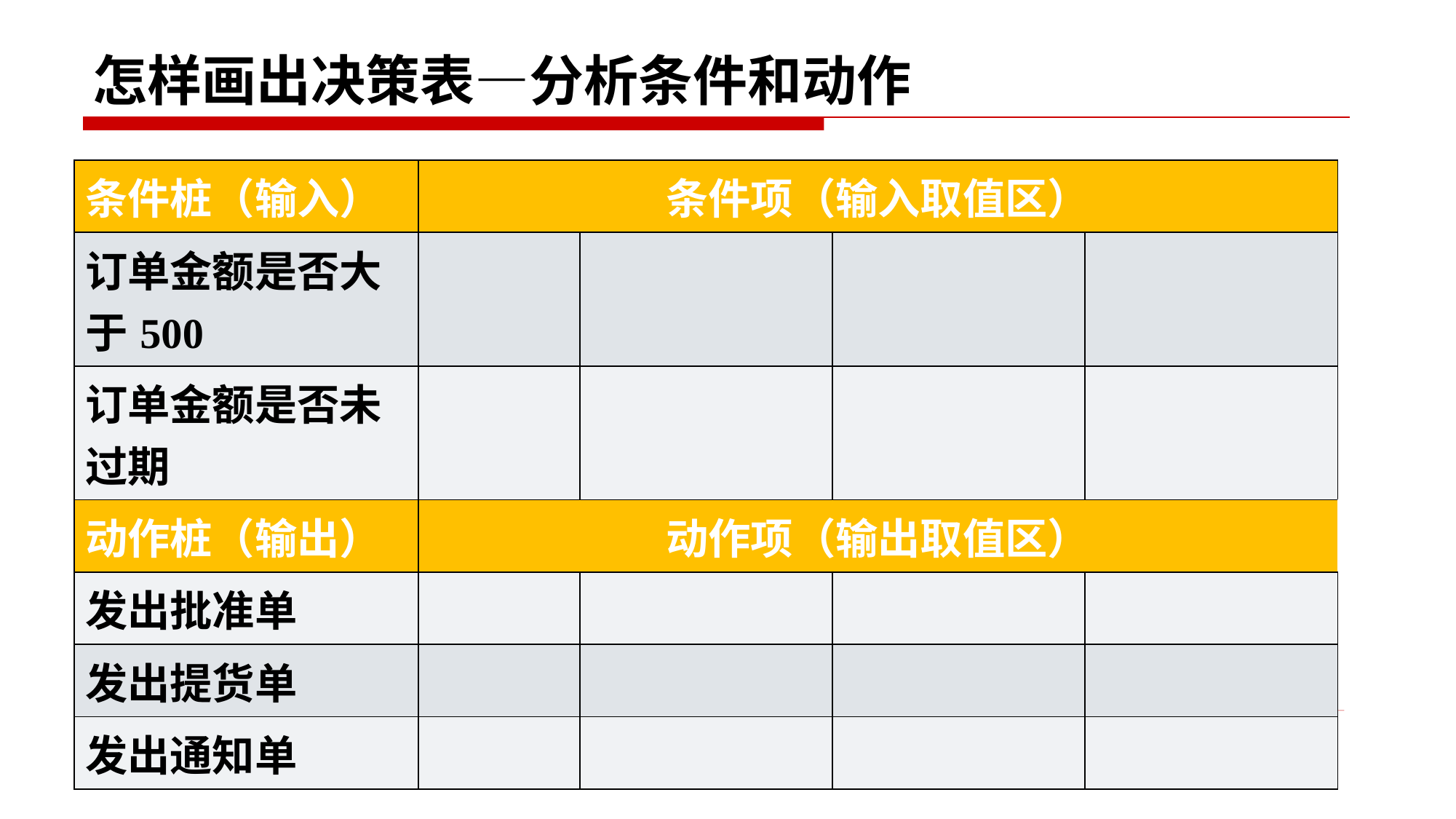

# 怎样画出决策表—分析条件和动作
| 条件桩（输入） | 条件项（输入取值区） |  |  |  |
| --- | --- | --- | --- | --- |
| 订单金额是否大于500 |  |  |  |  |
| 订单金额是否未过期 |  |  |  |  |
| 动作桩（输出） | 动作项（输出取值区） |  |  |  |
| 发出批准单 |  |  |  |  |
| 发出提货单 |  |  |  |  |
| 发出通知单 |  |  |  |  |